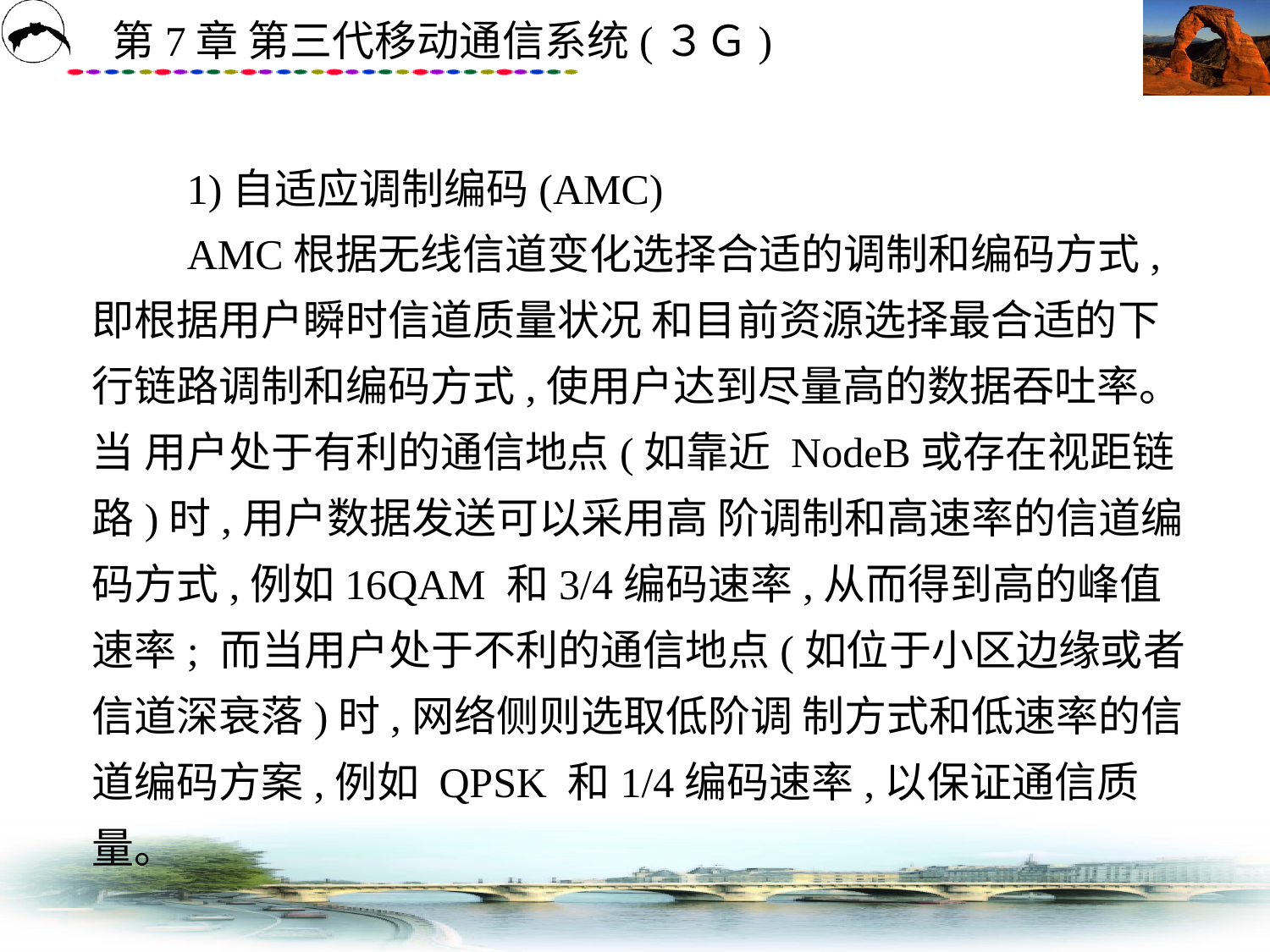

# 1)自适应调制编码(AMC) 　　AMC根据无线信道变化选择合适的调制和编码方式,即根据用户瞬时信道质量状况 和目前资源选择最合适的下行链路调制和编码方式,使用户达到尽量高的数据吞吐率。当 用户处于有利的通信地点(如靠近 NodeB或存在视距链路)时,用户数据发送可以采用高 阶调制和高速率的信道编码方式,例如16QAM 和3/4编码速率,从而得到高的峰值速率; 而当用户处于不利的通信地点(如位于小区边缘或者信道深衰落)时,网络侧则选取低阶调 制方式和低速率的信道编码方案,例如 QPSK 和1/4编码速率,以保证通信质量。